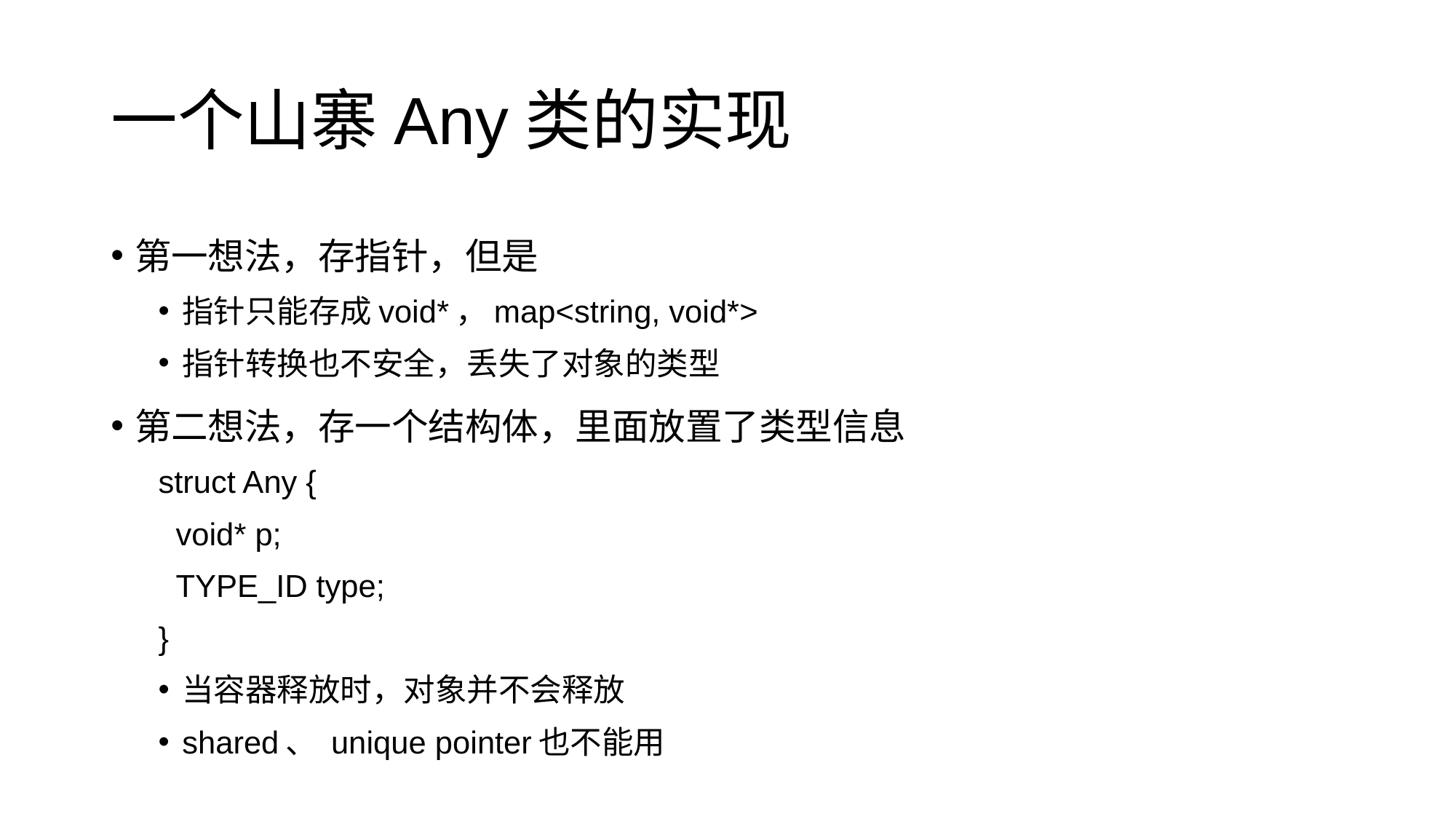

# 一个山寨Any类的实现
第一想法，存指针，但是
指针只能存成void*，map<string, void*>
指针转换也不安全，丢失了对象的类型
第二想法，存一个结构体，里面放置了类型信息
struct Any {
  void* p;
  TYPE_ID type;
}
当容器释放时，对象并不会释放
shared、 unique pointer也不能用